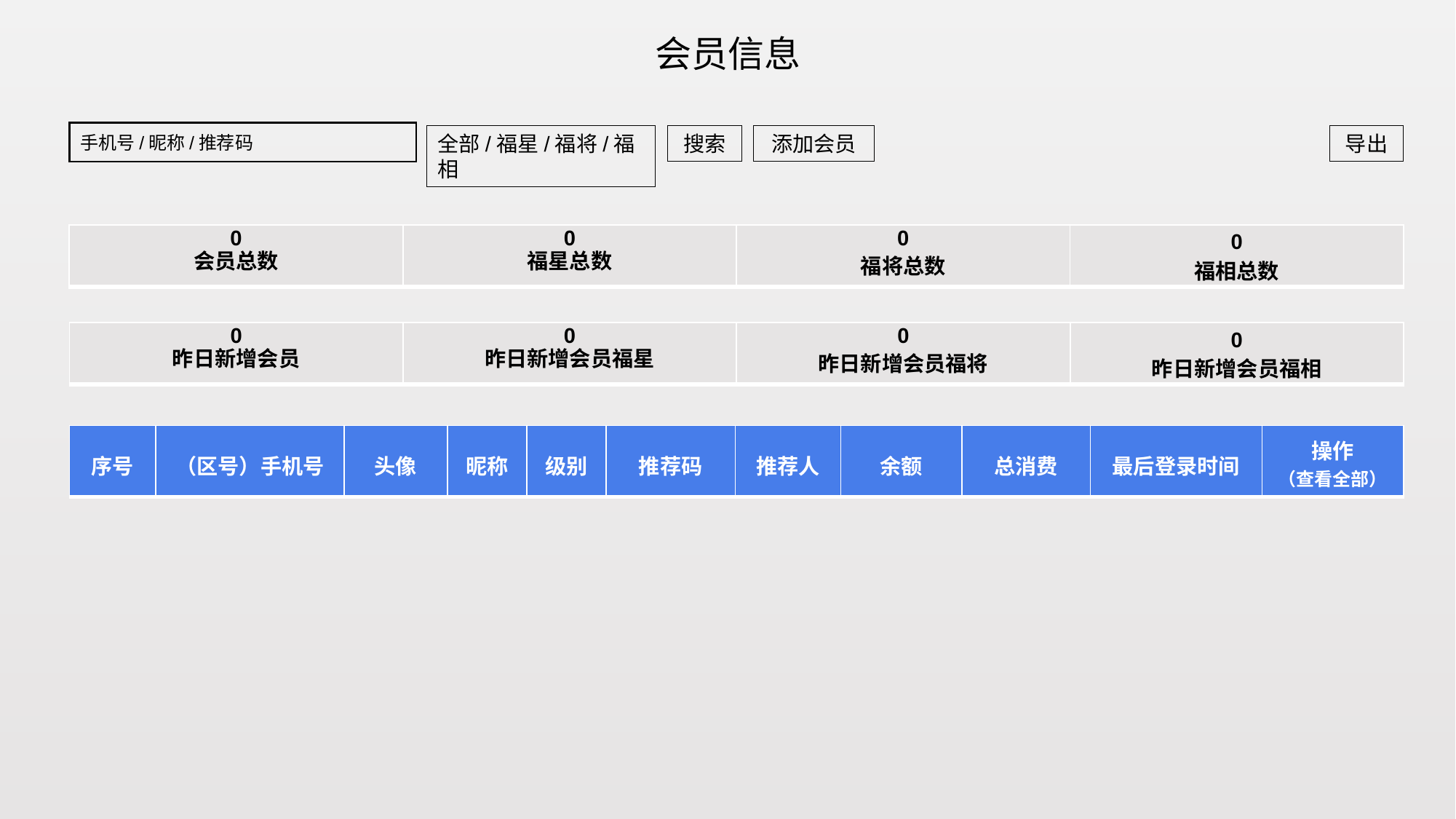

会员信息
手机号/昵称/推荐码
全部/福星/福将/福相
搜索
添加会员
导出
| 0 会员总数 | 0 福星总数 | 0 福将总数 | 0 福相总数 |
| --- | --- | --- | --- |
| 0 昨日新增会员 | 0 昨日新增会员福星 | 0 昨日新增会员福将 | 0 昨日新增会员福相 |
| --- | --- | --- | --- |
| 序号 | （区号）手机号 | 头像 | 昵称 | 级别 | 推荐码 | 推荐人 | 余额 | 总消费 | 最后登录时间 | 操作 （查看全部） |
| --- | --- | --- | --- | --- | --- | --- | --- | --- | --- | --- |